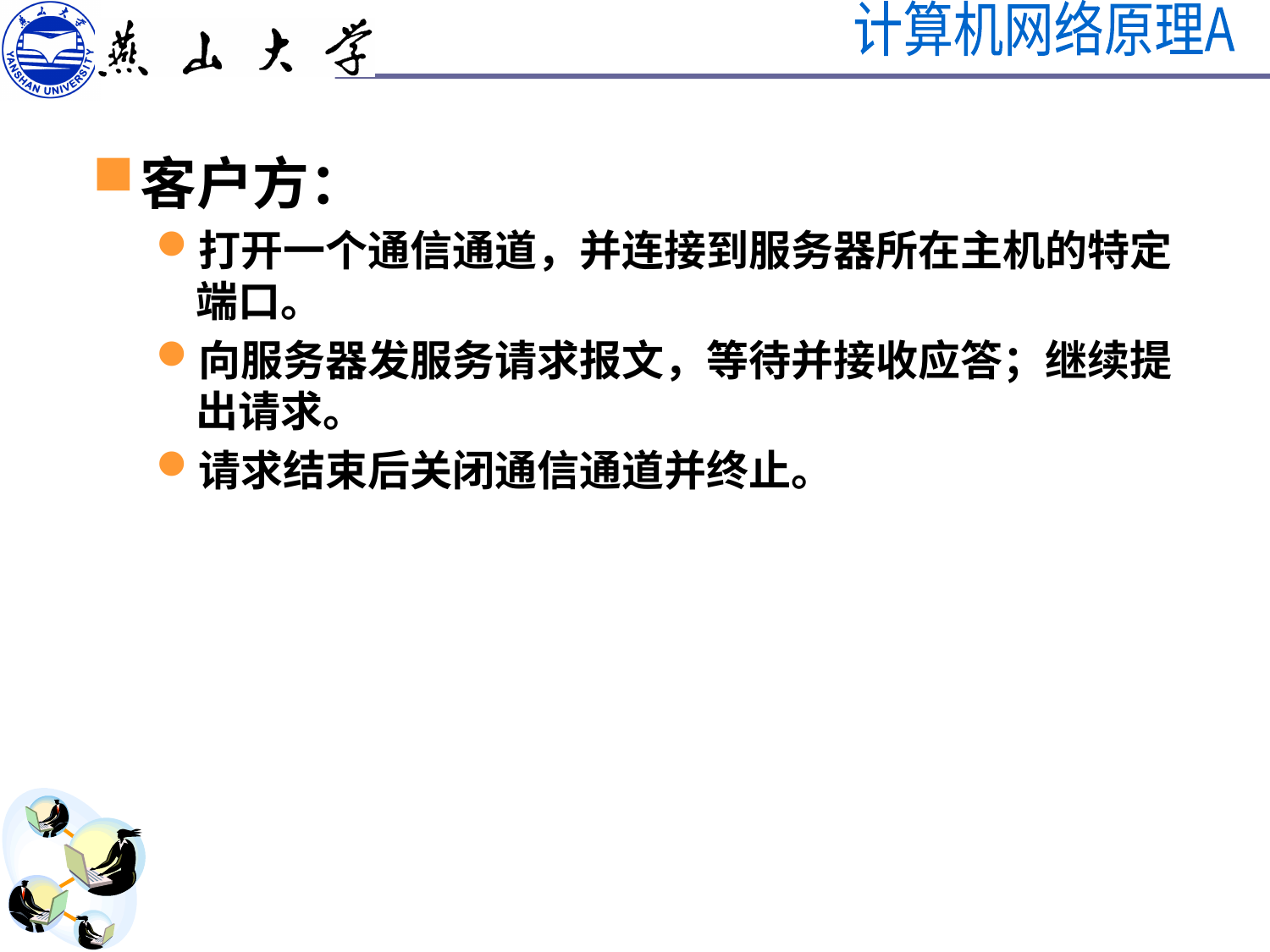

客户方：
打开一个通信通道，并连接到服务器所在主机的特定端口。
向服务器发服务请求报文，等待并接收应答；继续提出请求。
请求结束后关闭通信通道并终止。
41